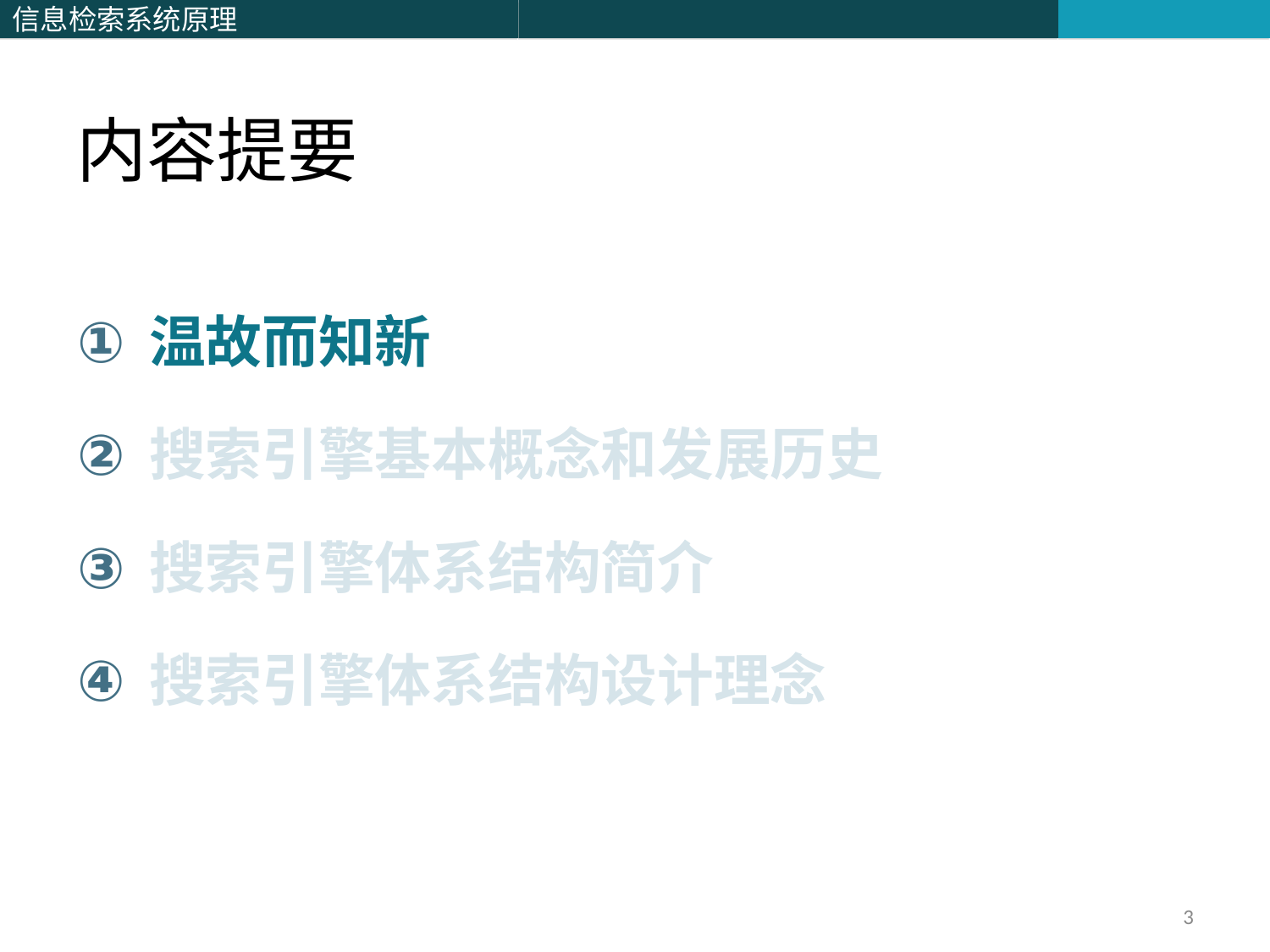

# 内容提要
温故而知新
搜索引擎基本概念和发展历史
搜索引擎体系结构简介
搜索引擎体系结构设计理念
3